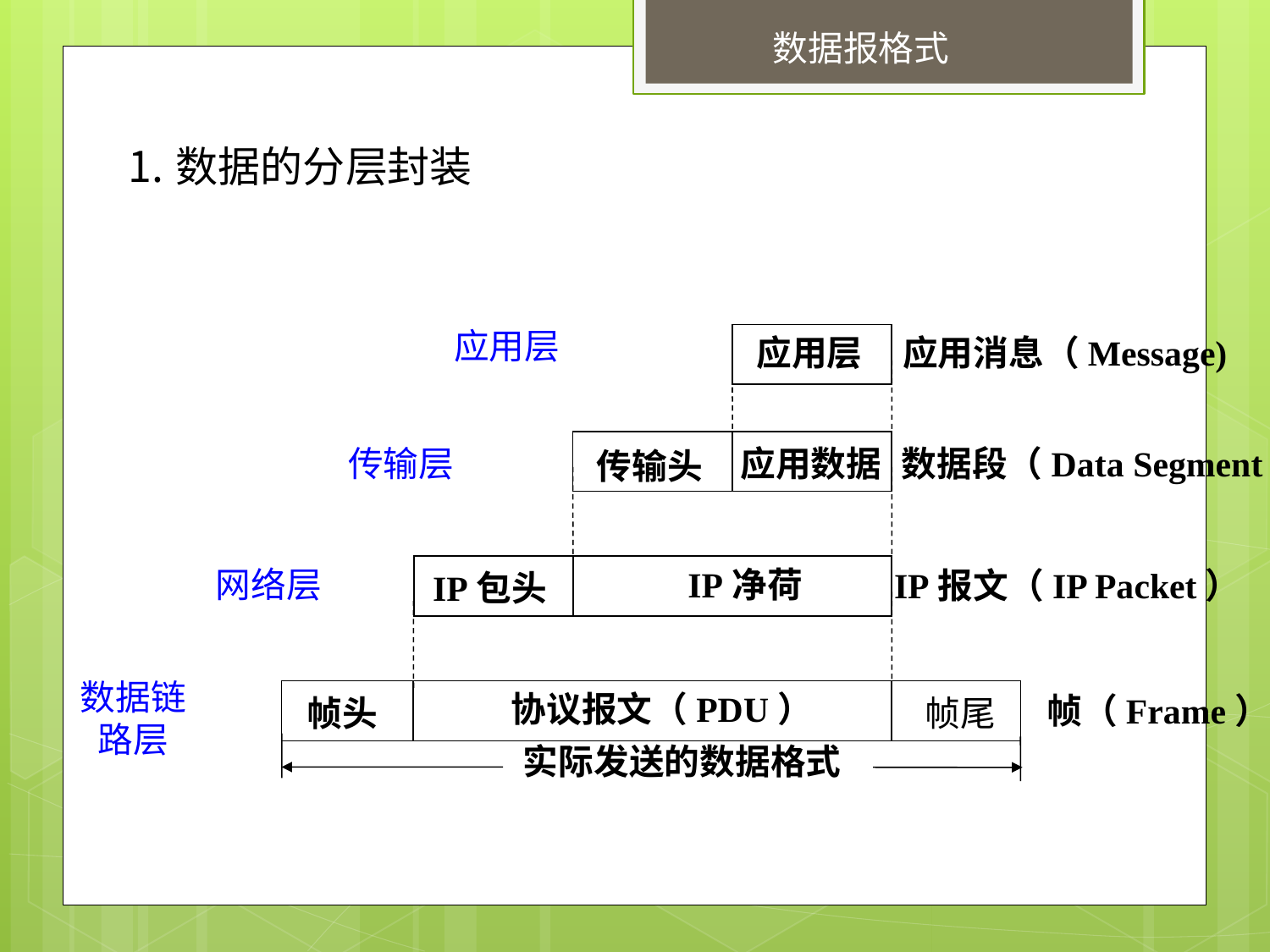

数据报格式
数据的分层封装
应用层

应用层
应用消息（Message)

传输层
  数据段（Data Segment）
应用数据
传输头

网络层

IP净荷
     IP报文（IP Packet）
IP包头

数据链路层

               协议报文（PDU）

  帧（Frame）
帧头
帧尾

  实际发送的数据格式